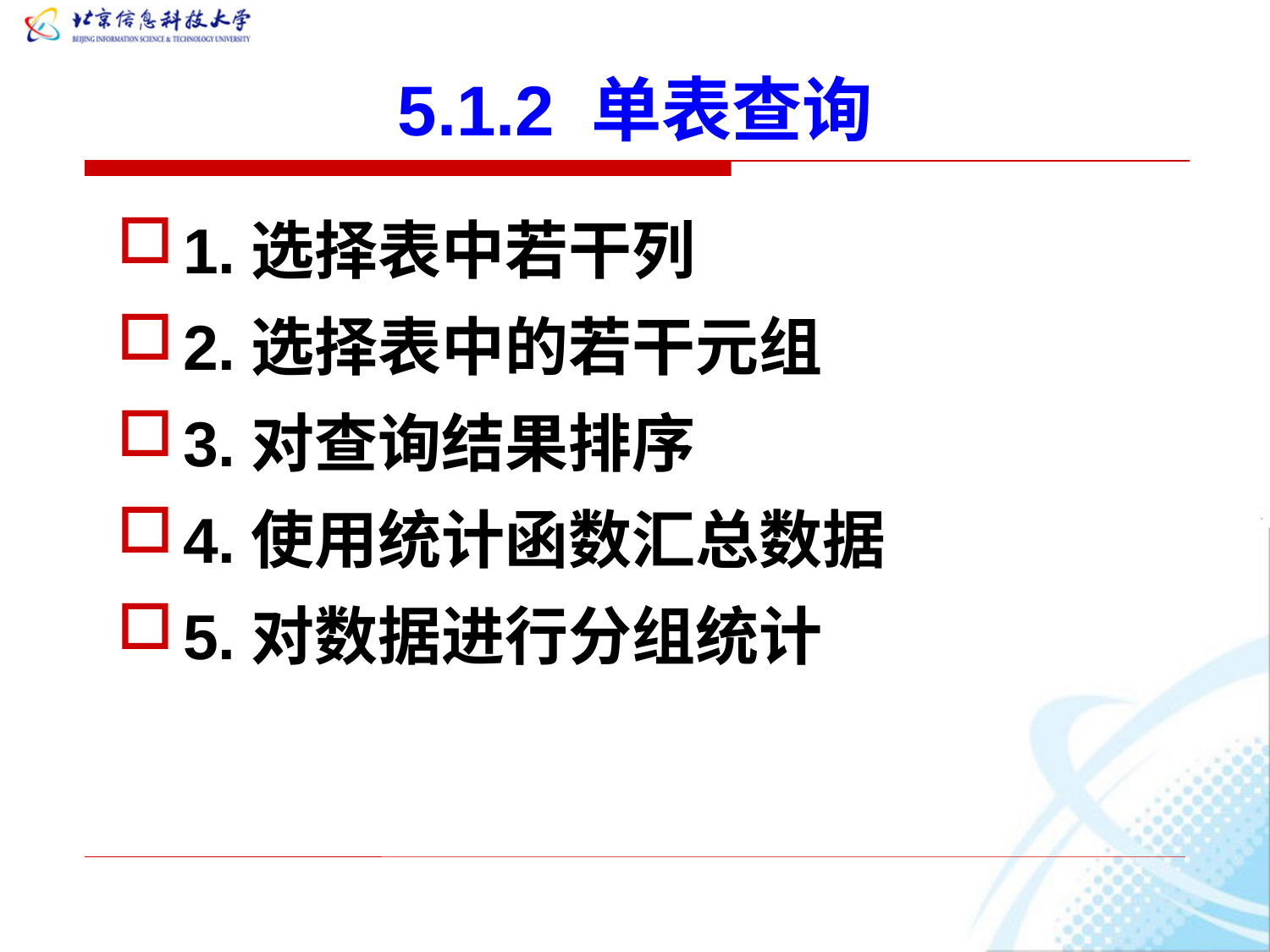

# 5.1.2 单表查询
1.选择表中若干列
2.选择表中的若干元组
3.对查询结果排序
4.使用统计函数汇总数据
5.对数据进行分组统计

5